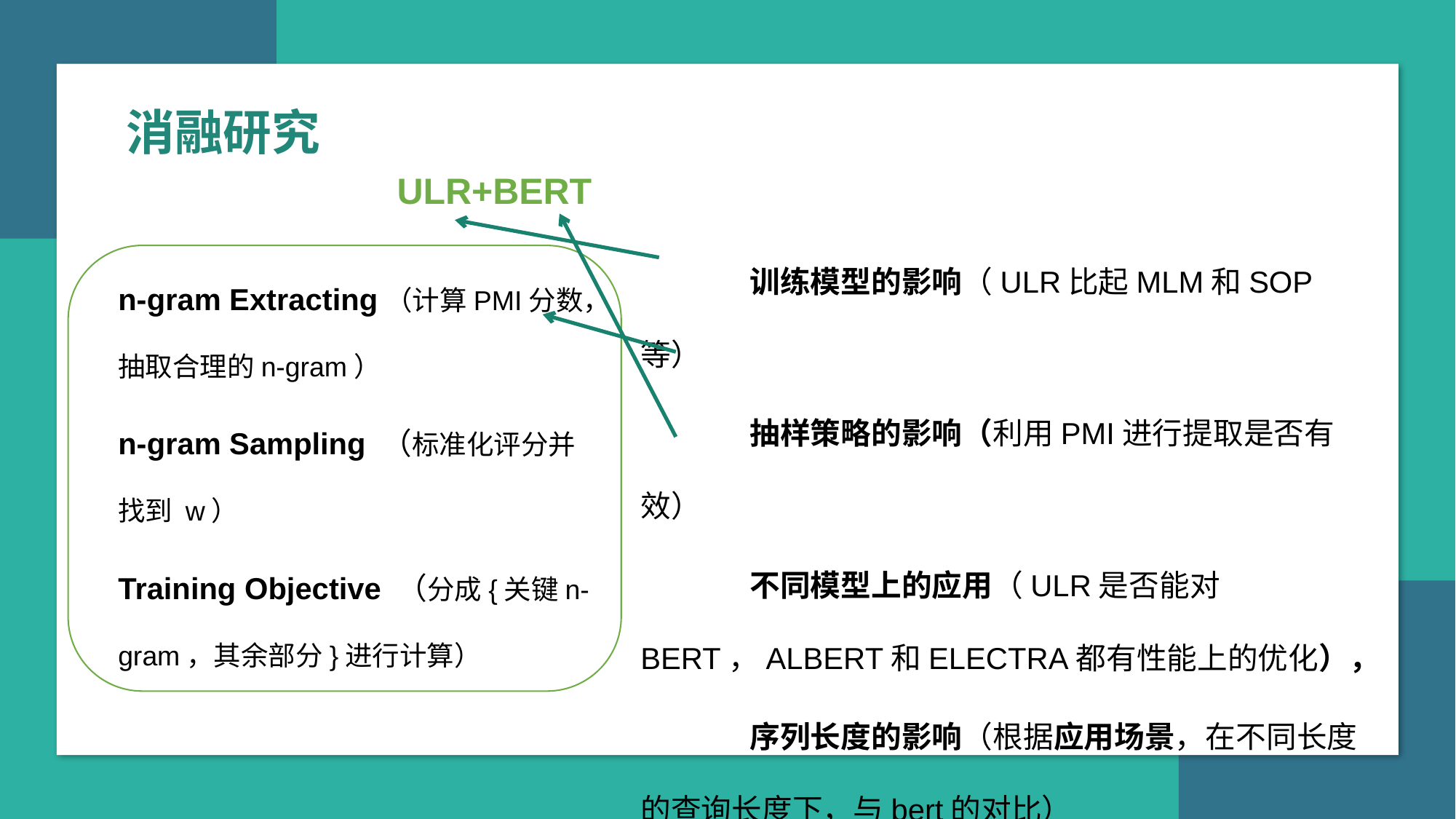

消融研究
ULR+BERT
	训练模型的影响（ULR比起MLM和SOP等）
	抽样策略的影响（利用PMI进行提取是否有效）
	不同模型上的应用（ULR是否能对BERT，ALBERT和ELECTRA都有性能上的优化），
	序列长度的影响（根据应用场景，在不同长度的查询长度下，与bert的对比）
n-gram Extracting（计算PMI分数，抽取合理的n-gram）
n-gram Sampling （标准化评分并找到 w）
Training Objective （分成{关键n-gram，其余部分}进行计算）